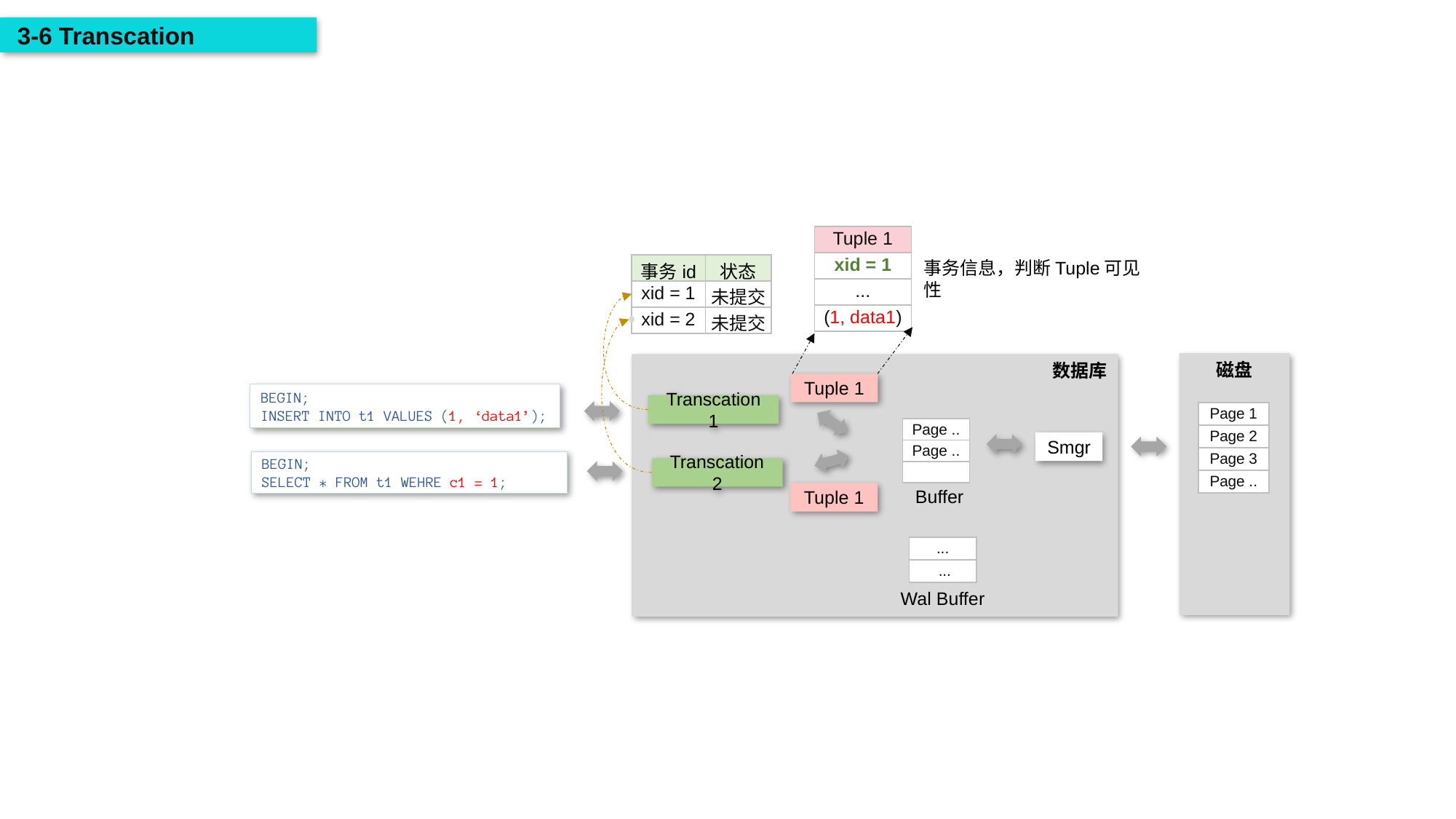

3-6 Transcation
| Tuple 1 |
| --- |
| xid = 1 |
| ... |
| (1, data1) |
事务信息，判断Tuple可见性
| 事务id | 状态 |
| --- | --- |
| xid = 1 | 未提交 |
| xid = 2 | 未提交 |

磁盘
数据库
Tuple 1
BEGIN;
INSERT INTO t1 VALUES (1, ‘data1’);
Transcation 1

| Page 1 |
| --- |
| Page 2 |
| Page 3 |
| Page .. |

| Page .. |
| --- |
| Page .. |
|  |
Smgr

BEGIN;
SELECT * FROM t1 WEHRE c1 = 1;
Transcation 2

Buffer
Tuple 1
| ... |
| --- |
| ... |
Wal Buffer